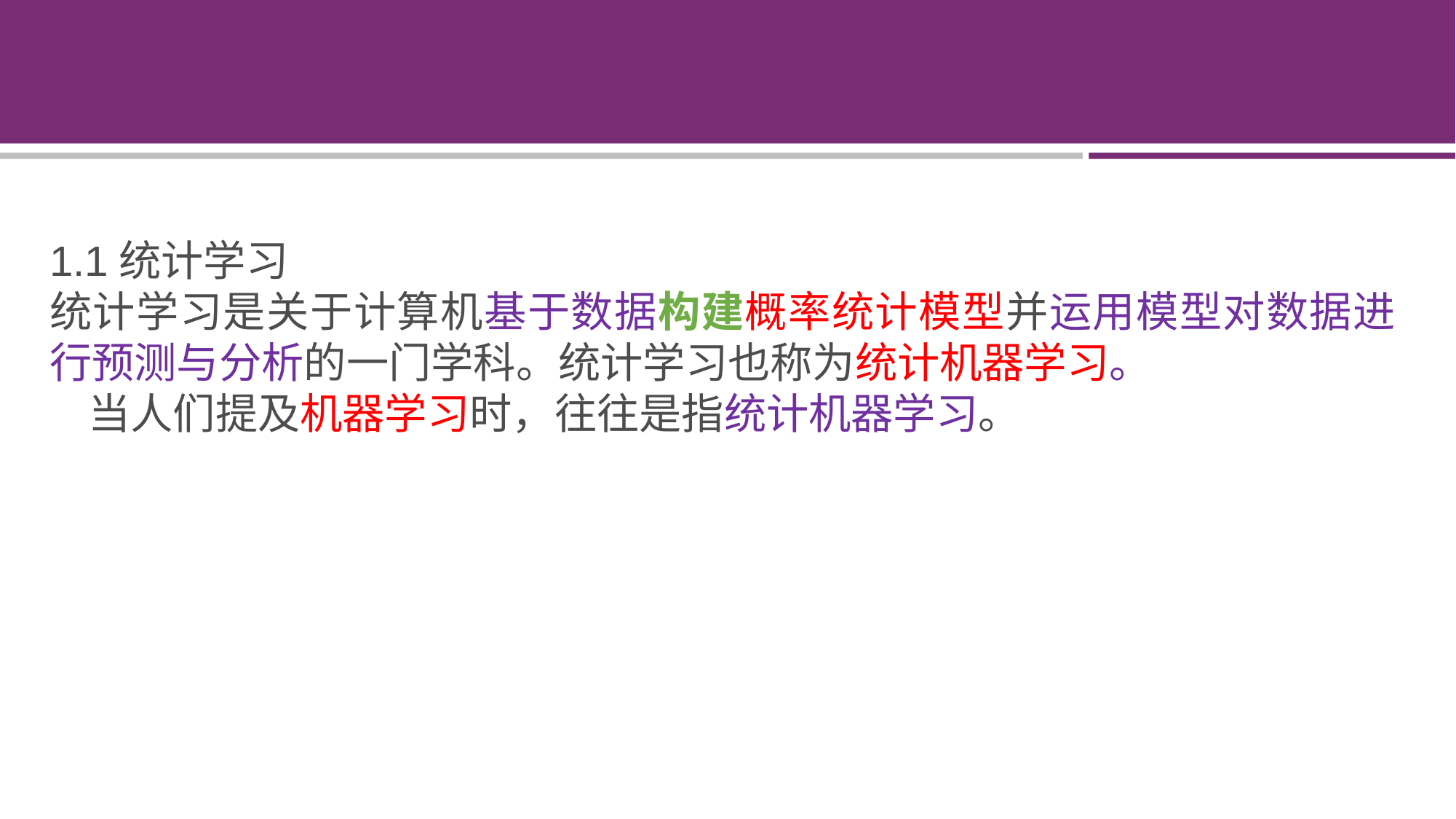

1.1统计学习
统计学习是关于计算机基于数据构建概率统计模型并运用模型对数据进行预测与分析的一门学科。统计学习也称为统计机器学习。
   当人们提及机器学习时，往往是指统计机器学习。